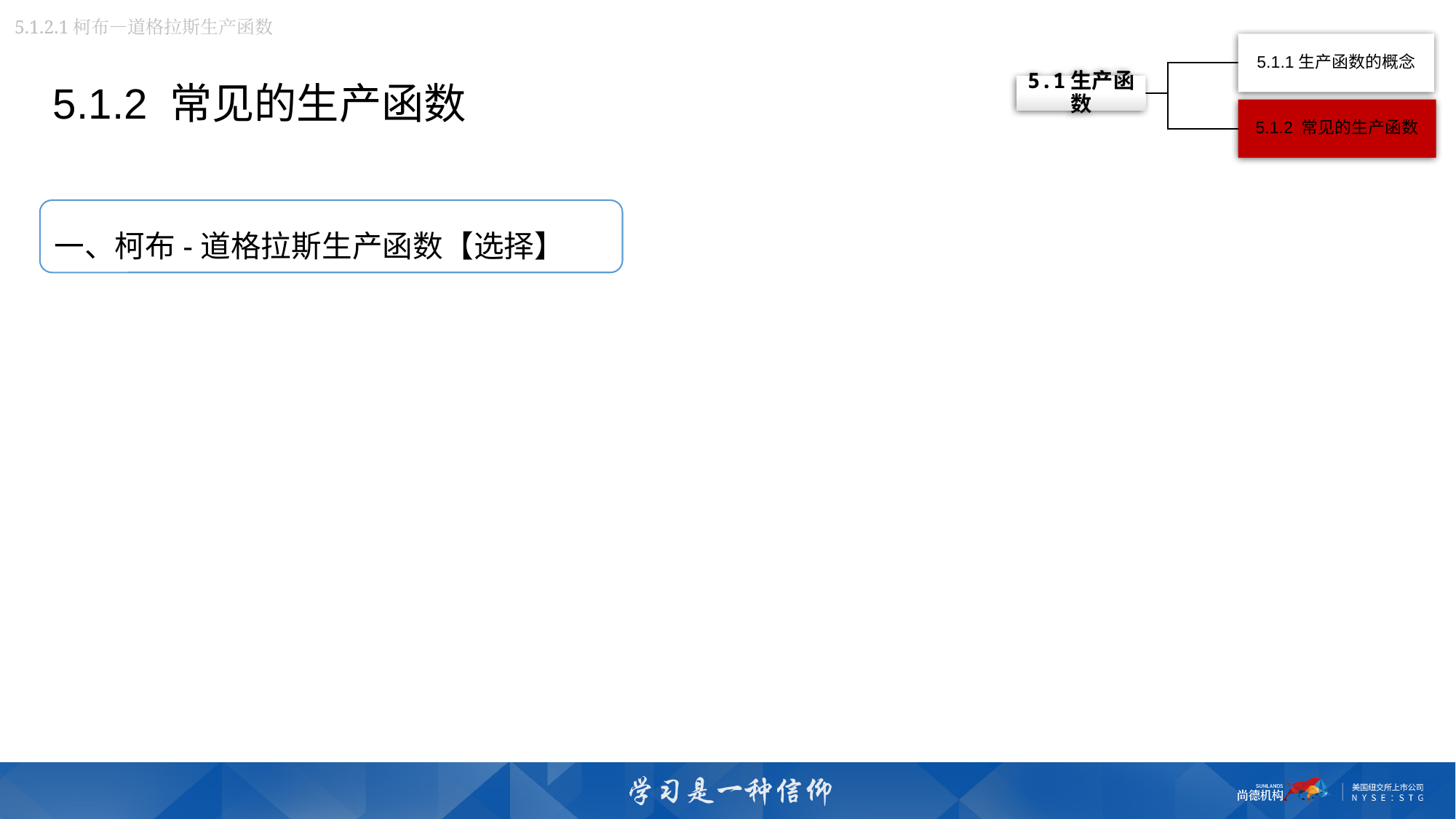

5.1生产函数
5.1.1生产函数的概念
5.1.2 常见的生产函数
5.1.2.1柯布—道格拉斯生产函数
5.1.2 常见的生产函数
一、柯布-道格拉斯生产函数【选择】